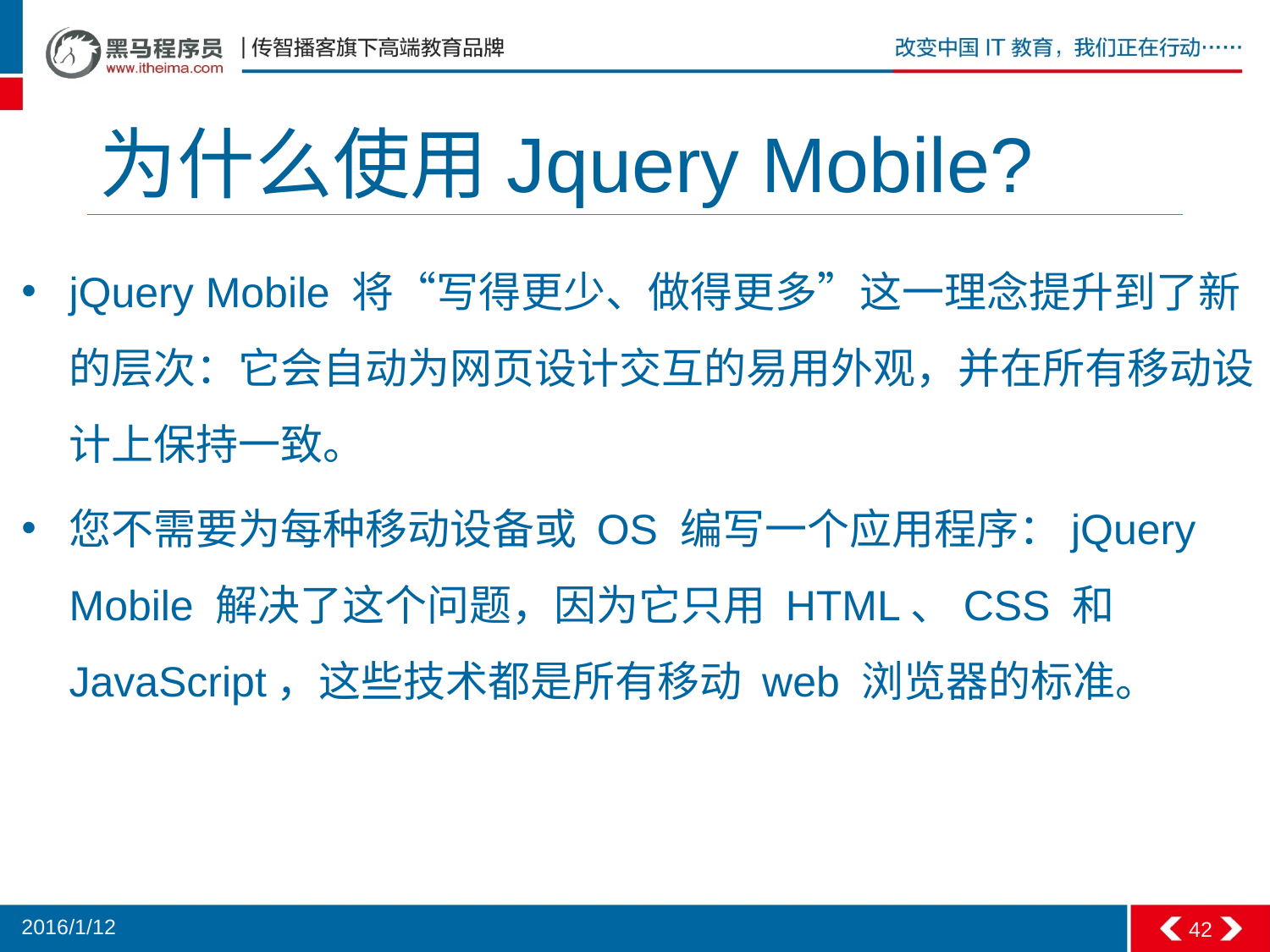

# 为什么使用Jquery Mobile?
jQuery Mobile 将“写得更少、做得更多”这一理念提升到了新的层次：它会自动为网页设计交互的易用外观，并在所有移动设计上保持一致。
您不需要为每种移动设备或 OS 编写一个应用程序：jQuery Mobile 解决了这个问题，因为它只用 HTML、CSS 和   JavaScript，这些技术都是所有移动 web 浏览器的标准。

42

2016/1/12